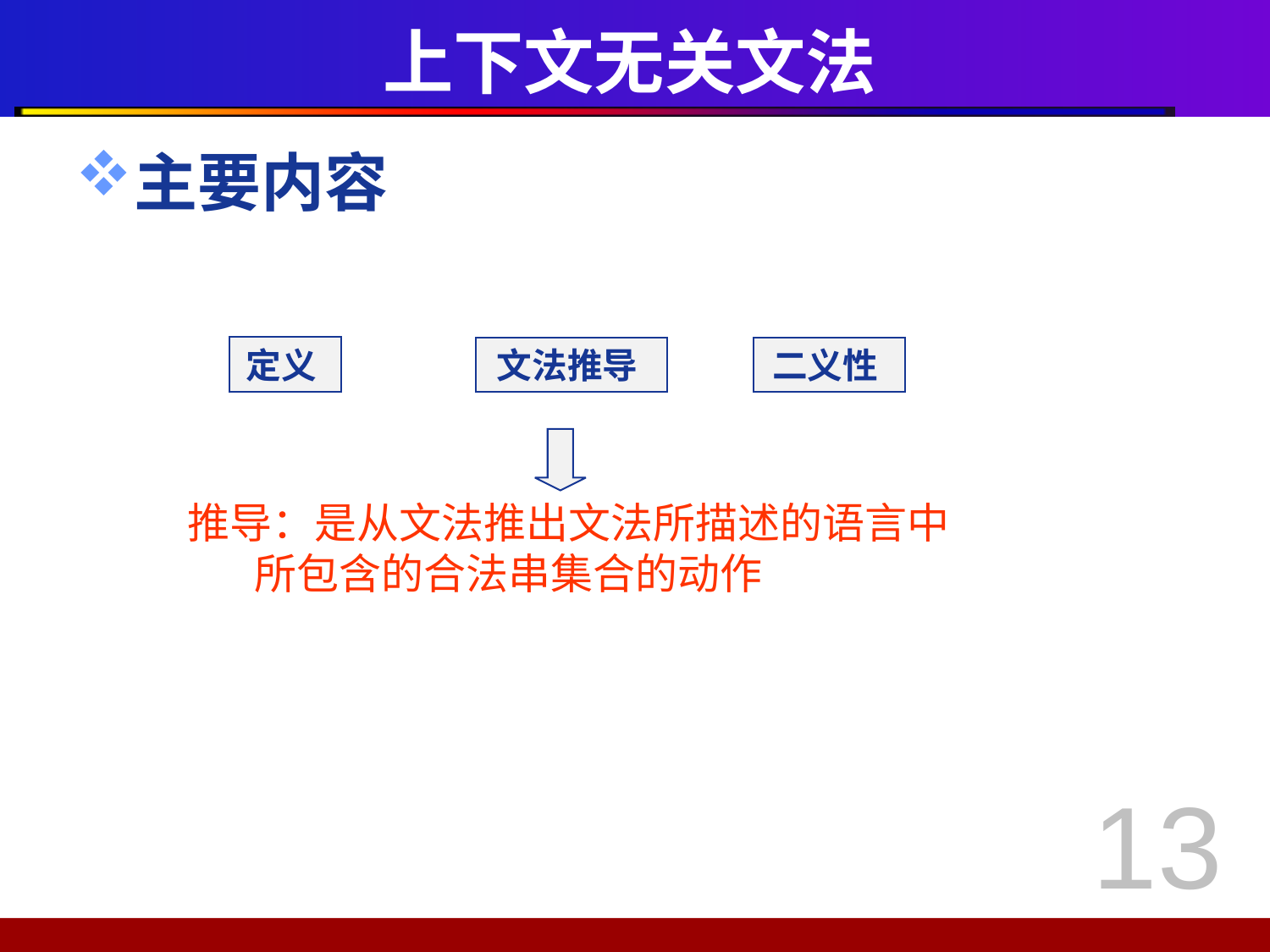

# 上下文无关文法
主要内容
定义
文法推导
二义性

推导：是从文法推出文法所描述的语言中
      所包含的合法串集合的动作
13